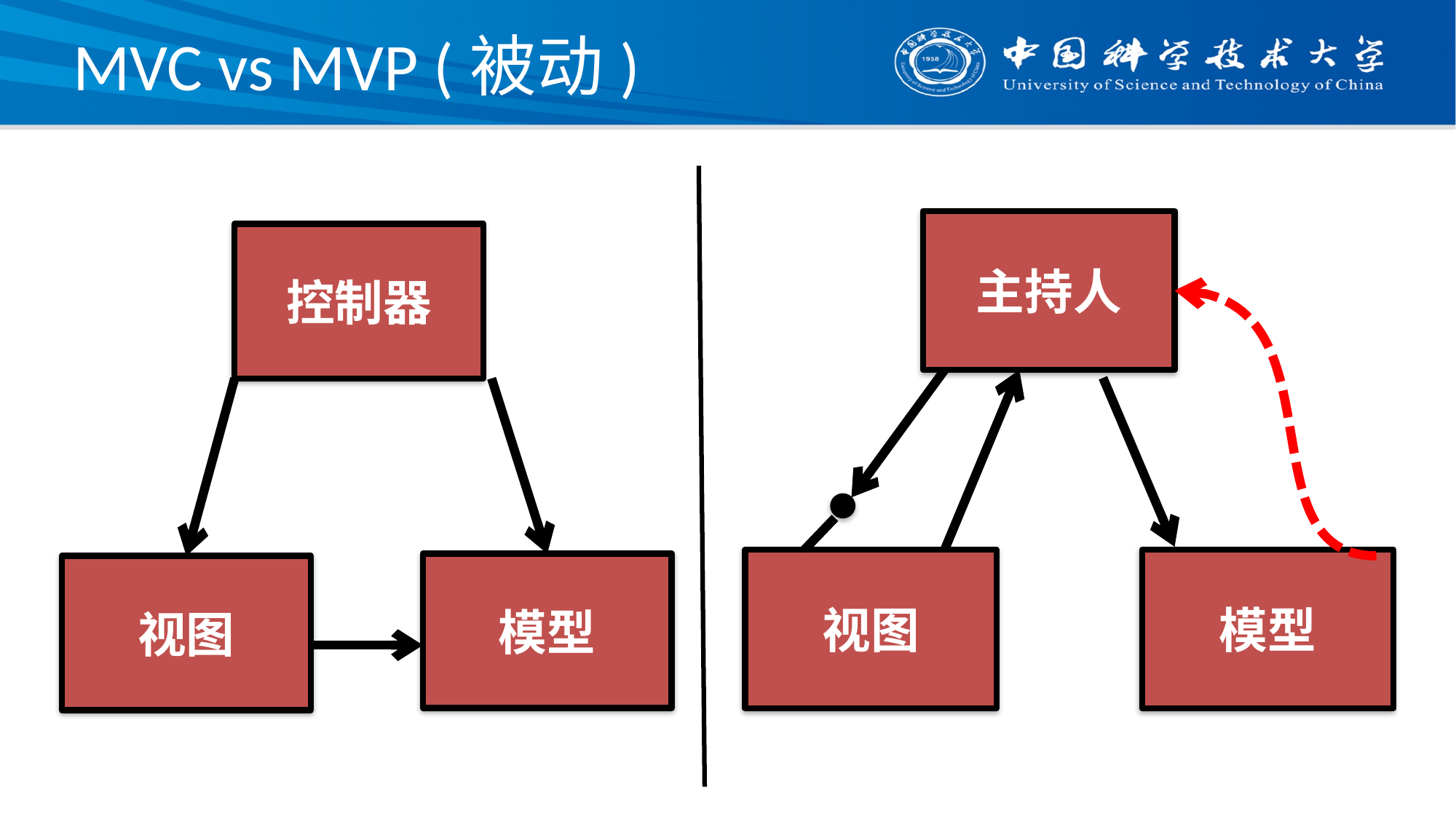

# MVC vs MVP (被动)
主持人
控制器

视图
模型
模型
视图